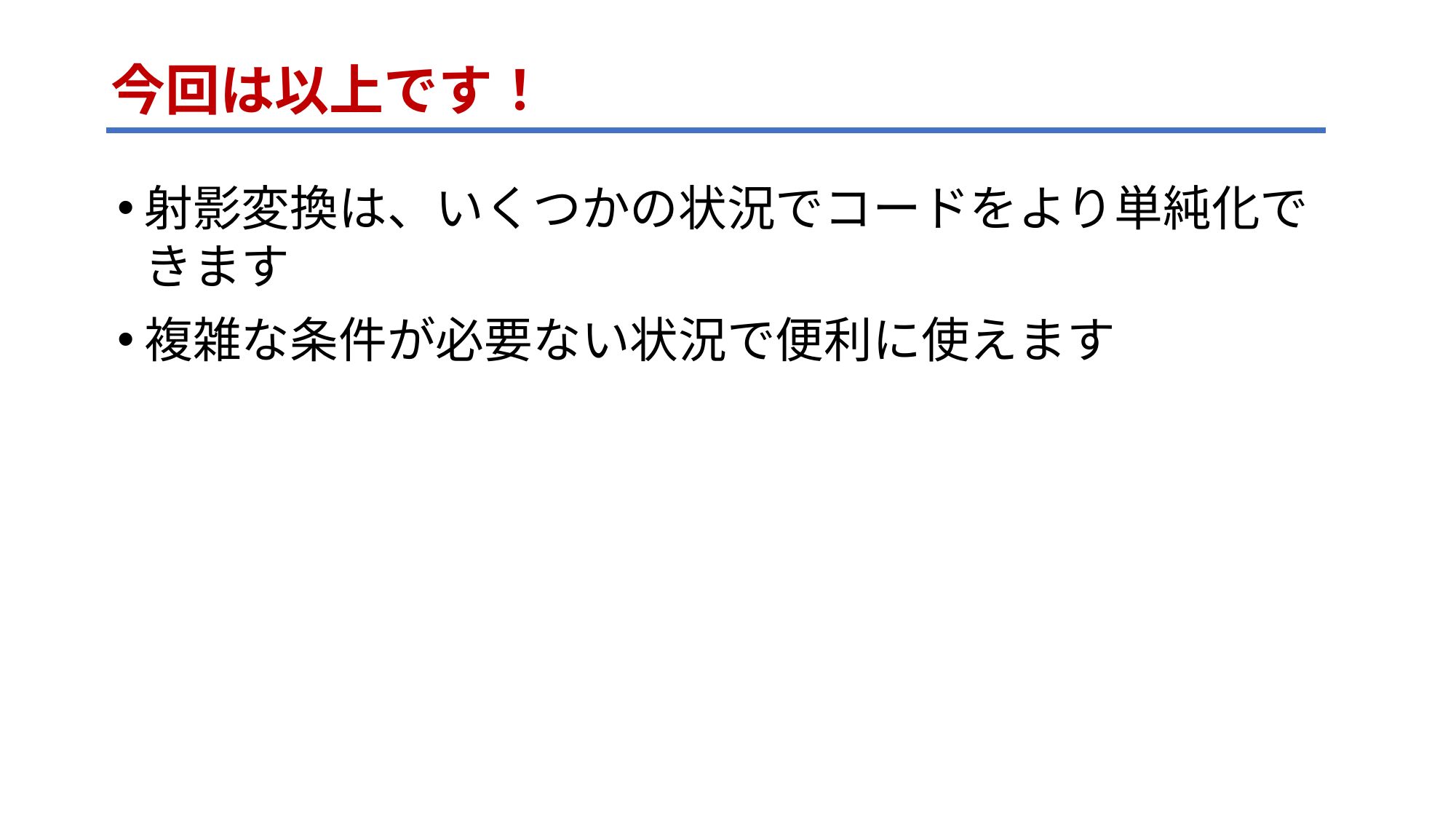

# 今回は以上です！
射影変換は、いくつかの状況でコードをより単純化できます
複雑な条件が必要ない状況で便利に使えます